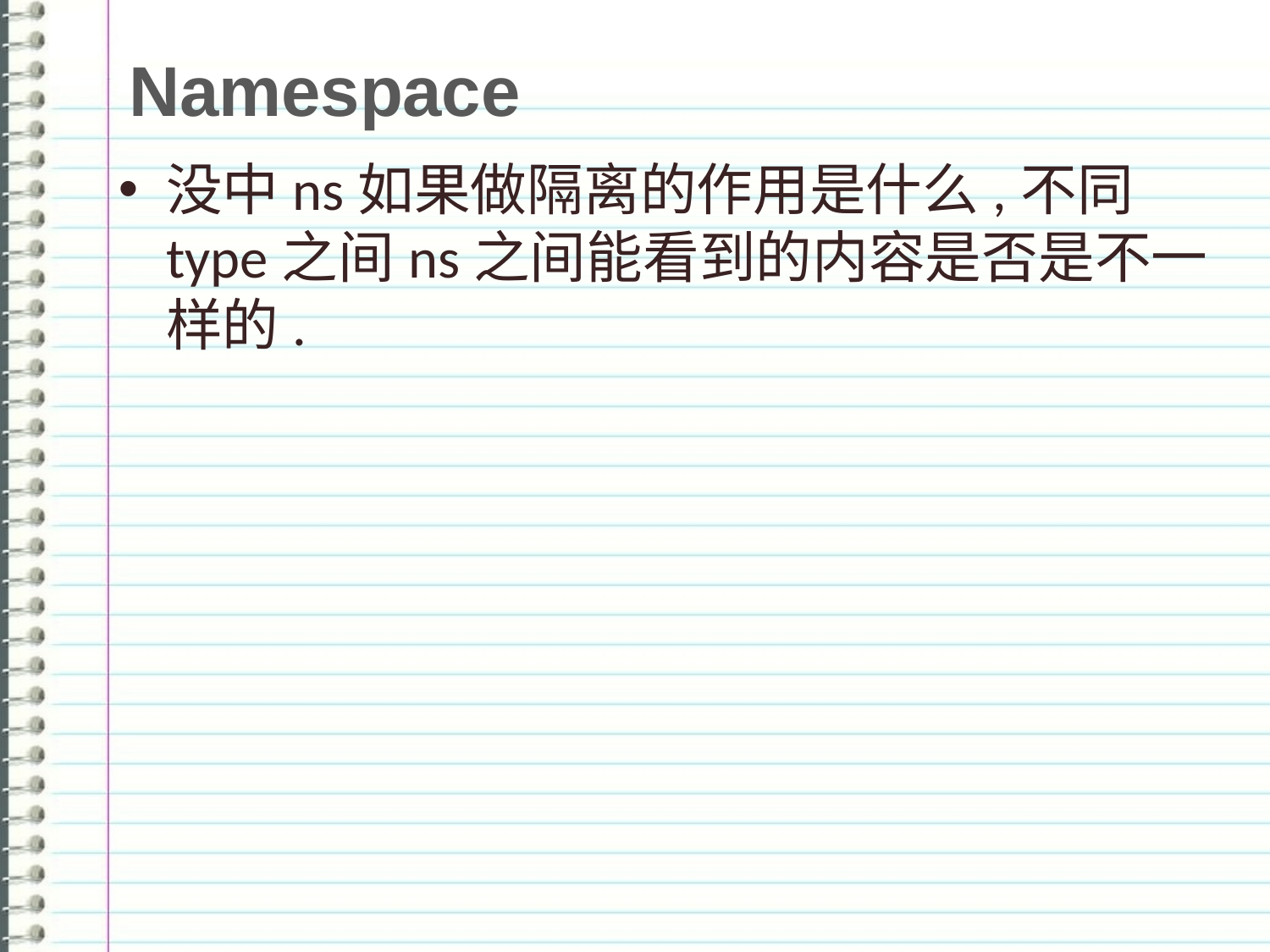

# Namespace
没中ns如果做隔离的作用是什么,不同type之间ns之间能看到的内容是否是不一样的.